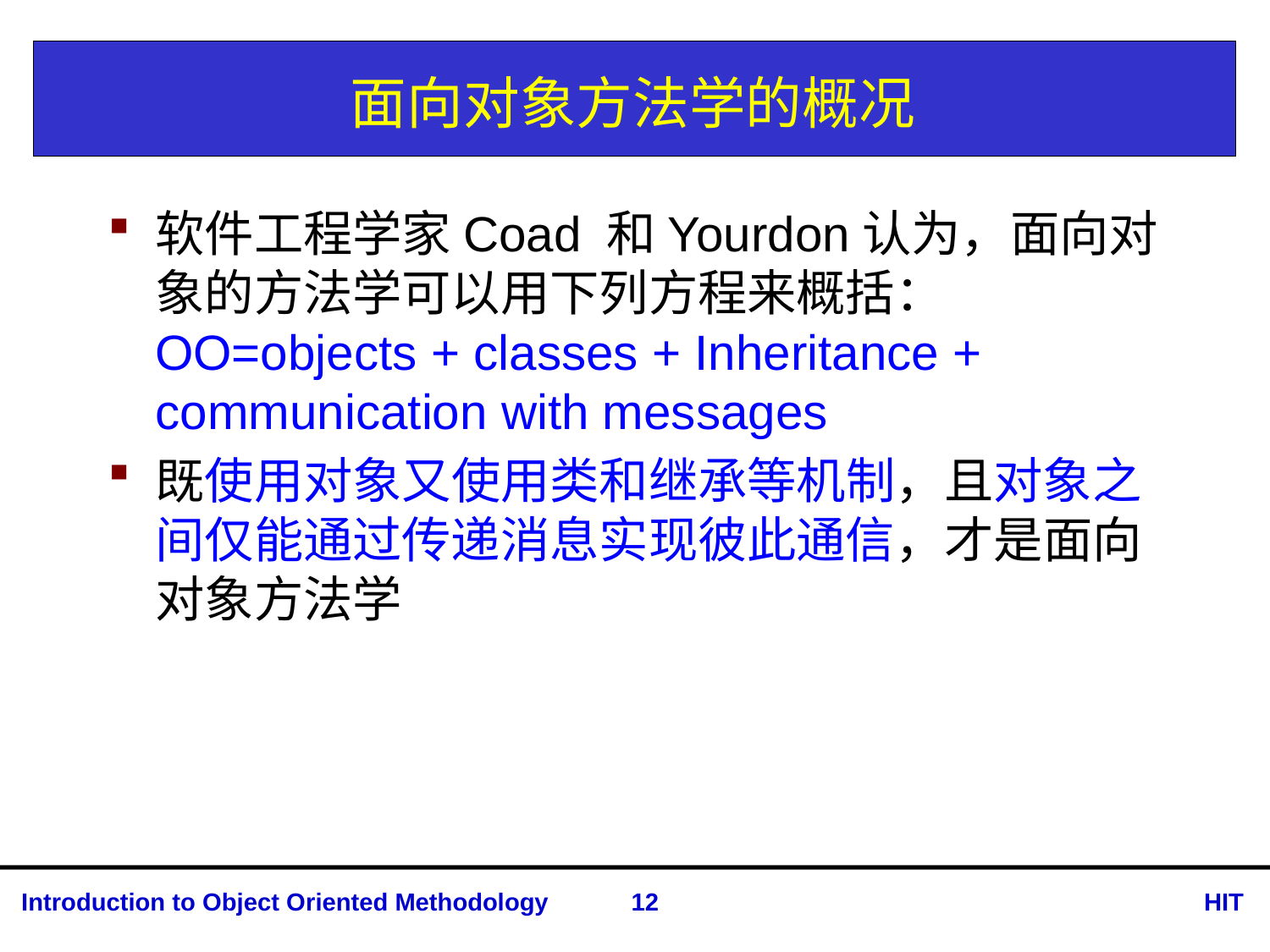

# 面向对象方法学的概况
软件工程学家Coad 和Yourdon认为，面向对象的方法学可以用下列方程来概括：OO=objects + classes + Inheritance + communication with messages
既使用对象又使用类和继承等机制，且对象之间仅能通过传递消息实现彼此通信，才是面向对象方法学